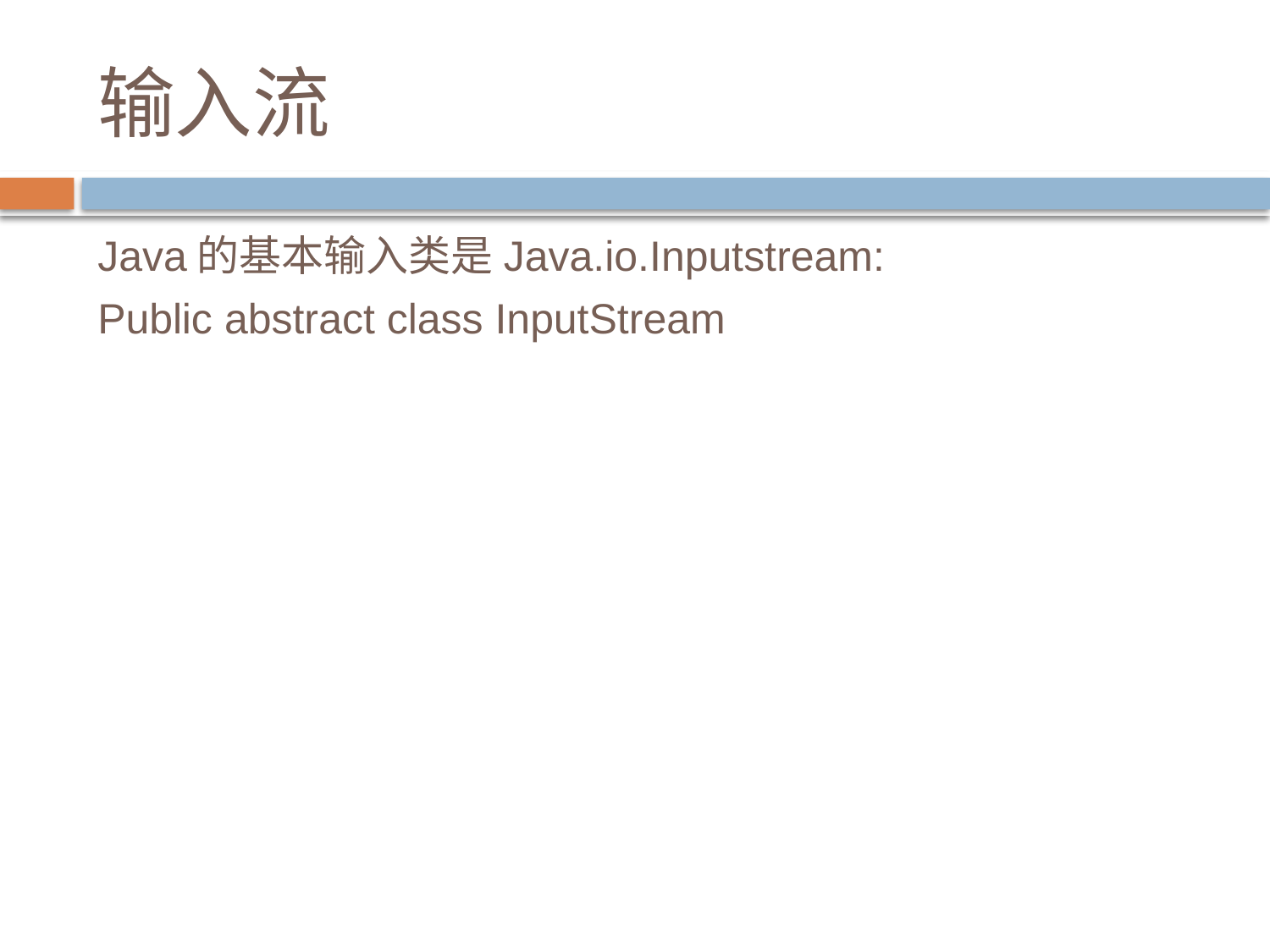

# 输入流
Java的基本输入类是Java.io.Inputstream:
Public abstract class InputStream